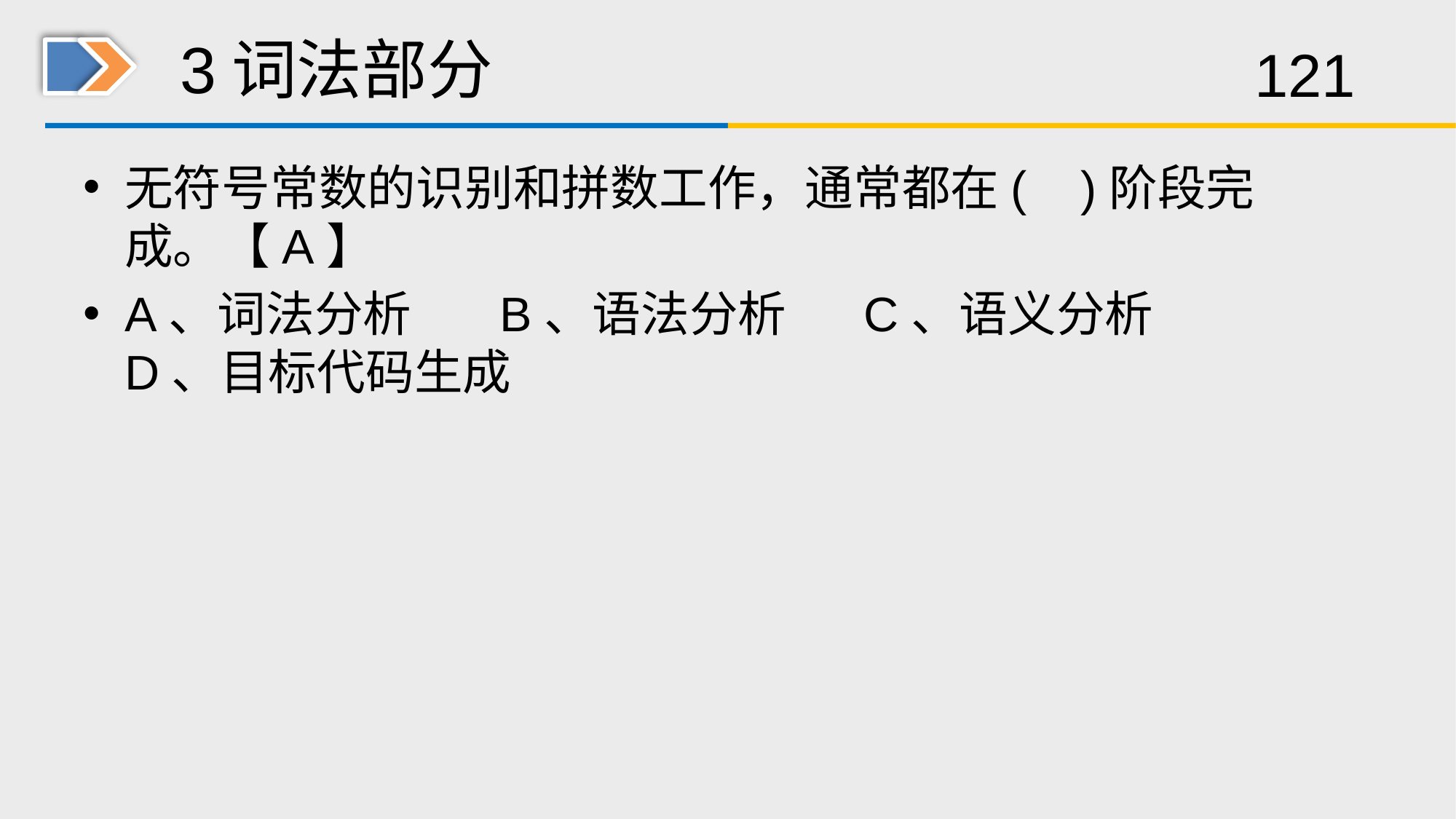

# 3词法部分
121
无符号常数的识别和拼数工作，通常都在(    )阶段完成。【A】
A、词法分析       B、语法分析      C、语义分析      D、目标代码生成